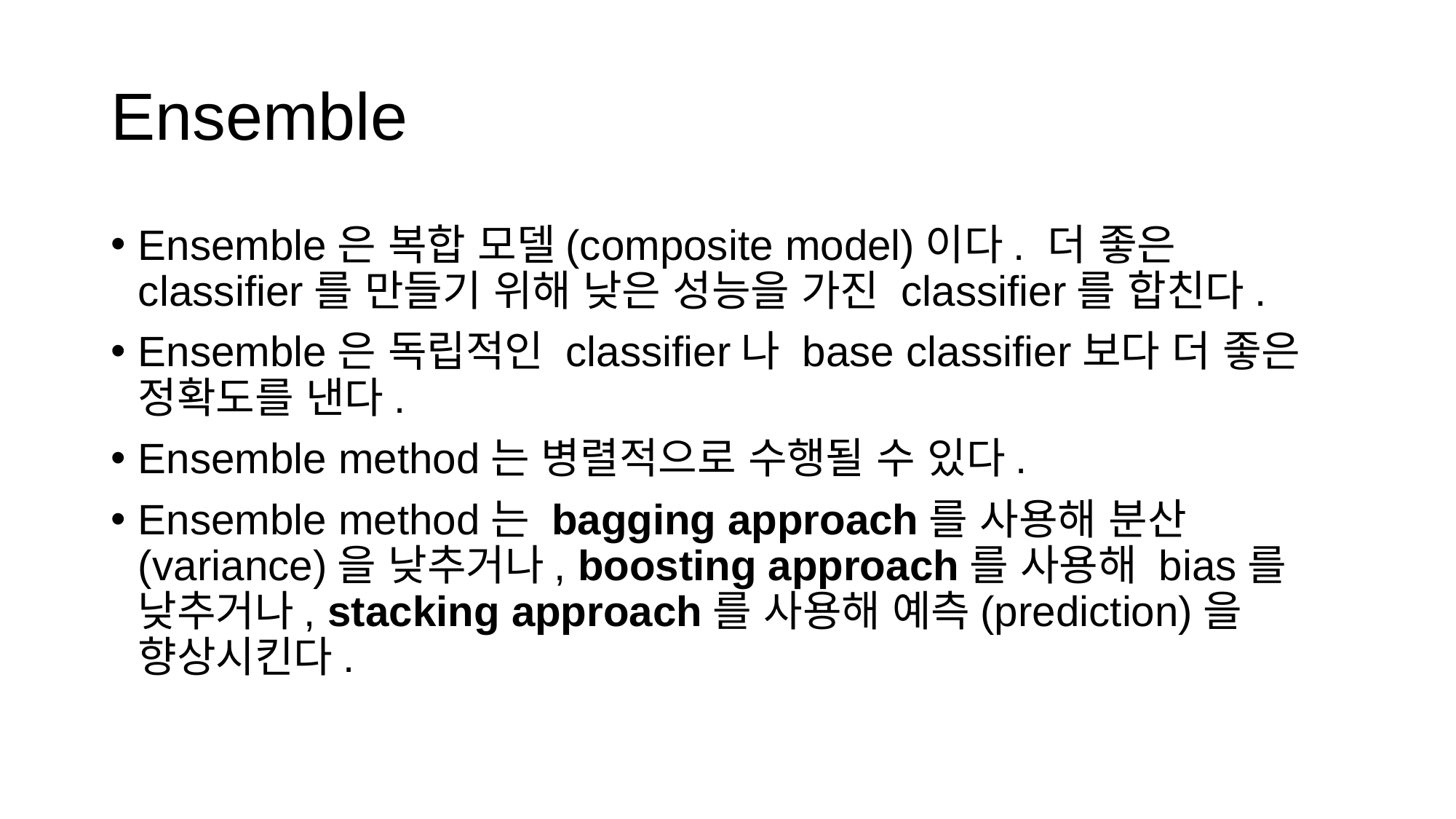

# Ensemble
Ensemble은 복합 모델(composite model)이다. 더 좋은 classifier를 만들기 위해 낮은 성능을 가진 classifier를 합친다.
Ensemble은 독립적인 classifier나 base classifier보다 더 좋은 정확도를 낸다.
Ensemble method는 병렬적으로 수행될 수 있다.
Ensemble method는 bagging approach를 사용해 분산(variance)을 낮추거나, boosting approach를 사용해 bias를 낮추거나, stacking approach를 사용해 예측(prediction)을 향상시킨다.